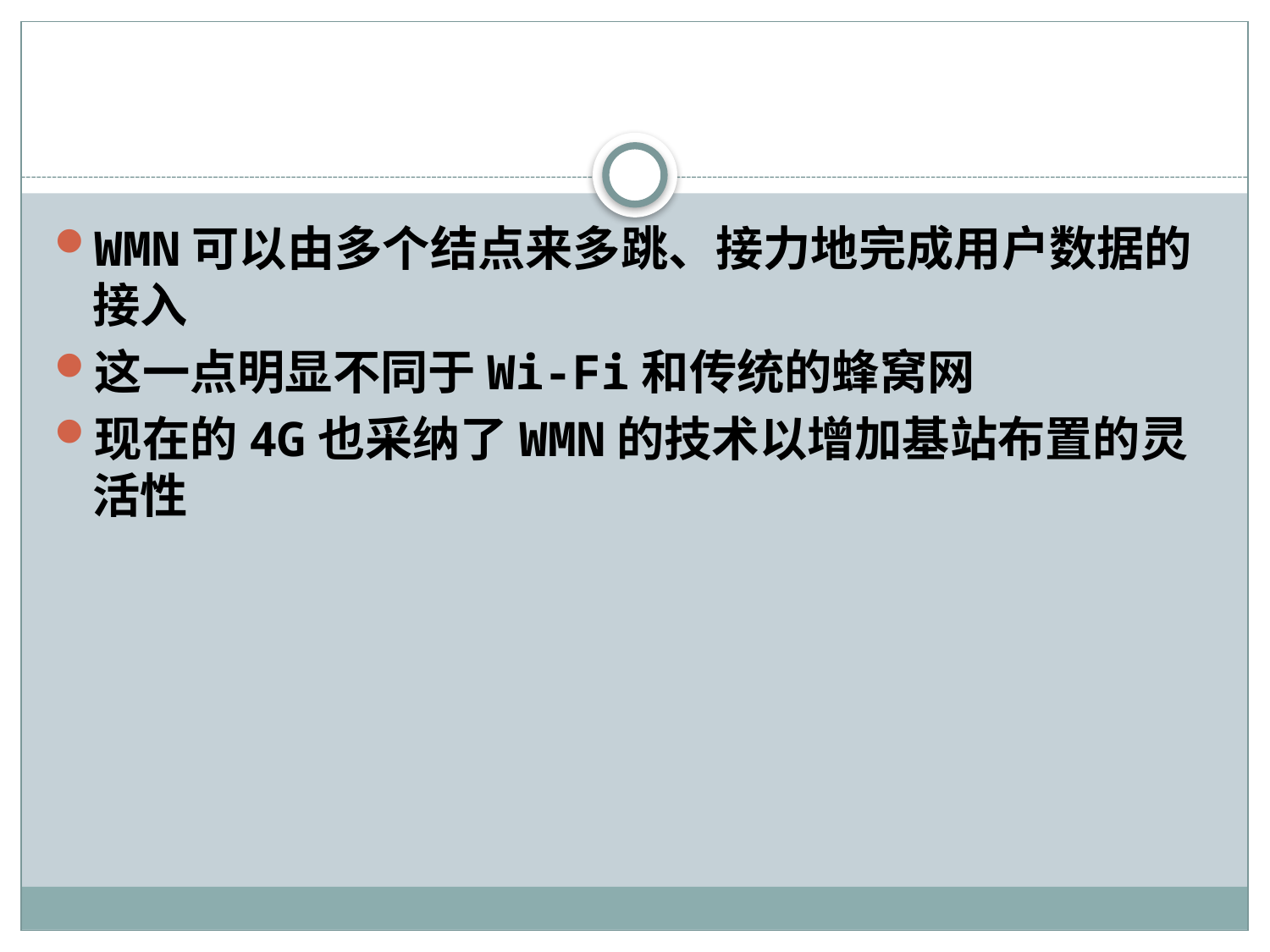

#
WMN可以由多个结点来多跳、接力地完成用户数据的接入
这一点明显不同于Wi-Fi和传统的蜂窝网
现在的4G也采纳了WMN的技术以增加基站布置的灵活性